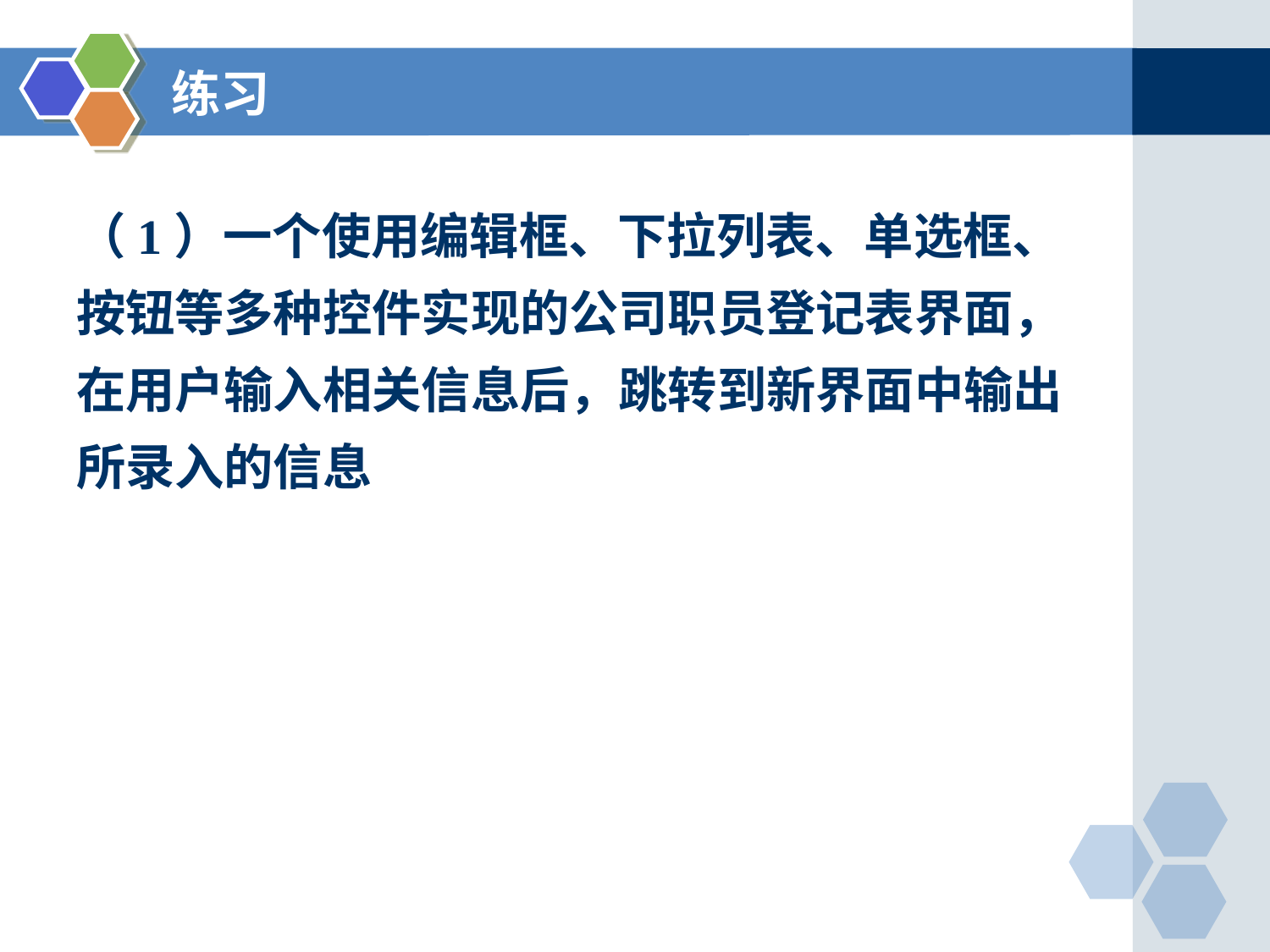

# 练习
（1）一个使用编辑框、下拉列表、单选框、按钮等多种控件实现的公司职员登记表界面，在用户输入相关信息后，跳转到新界面中输出所录入的信息